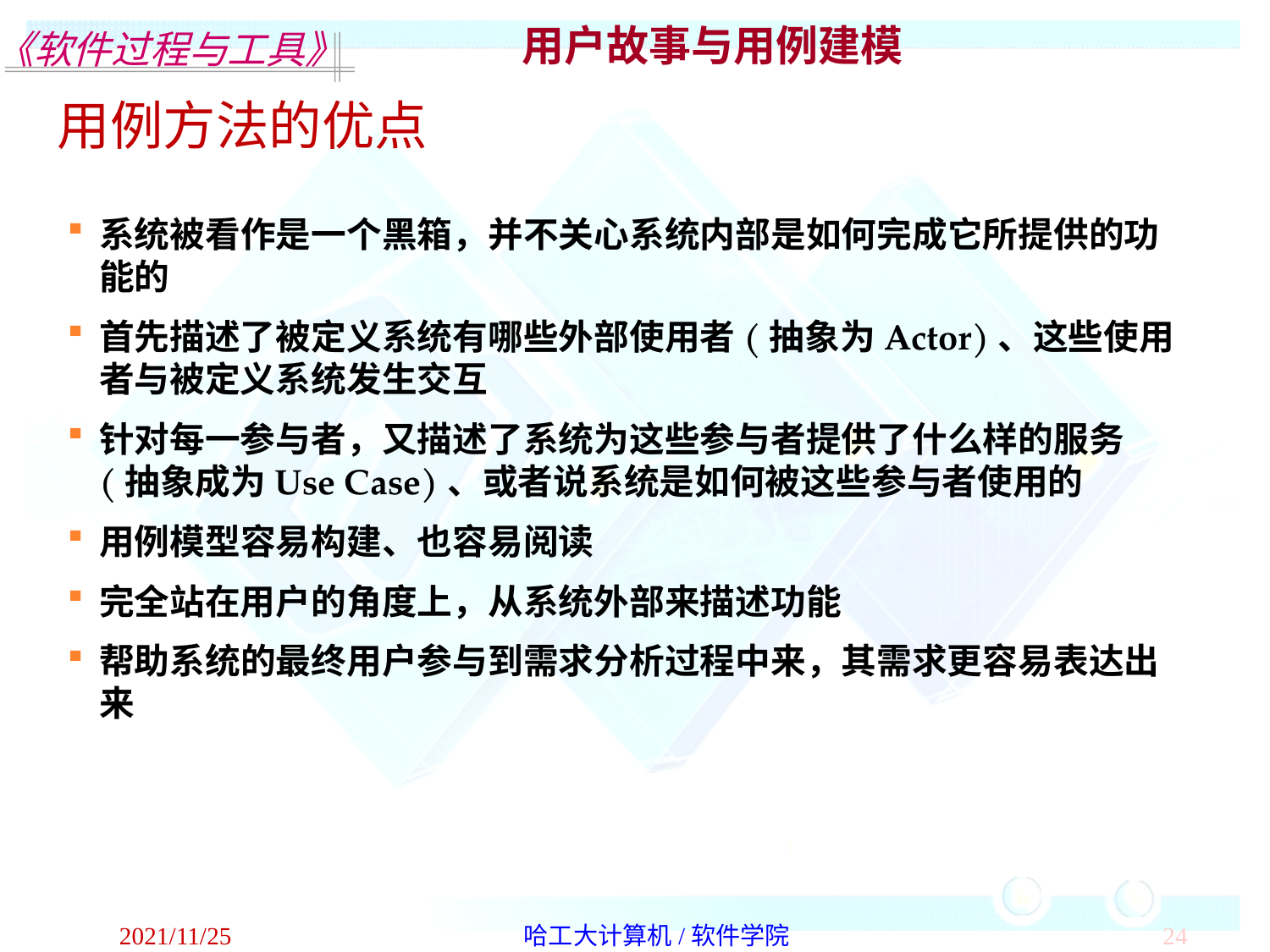

用户故事与用例建模
用例方法的优点
系统被看作是一个黑箱，并不关心系统内部是如何完成它所提供的功能的
首先描述了被定义系统有哪些外部使用者(抽象为Actor)、这些使用者与被定义系统发生交互
针对每一参与者，又描述了系统为这些参与者提供了什么样的服务(抽象成为Use Case)、或者说系统是如何被这些参与者使用的
用例模型容易构建、也容易阅读
完全站在用户的角度上，从系统外部来描述功能
帮助系统的最终用户参与到需求分析过程中来，其需求更容易表达出来